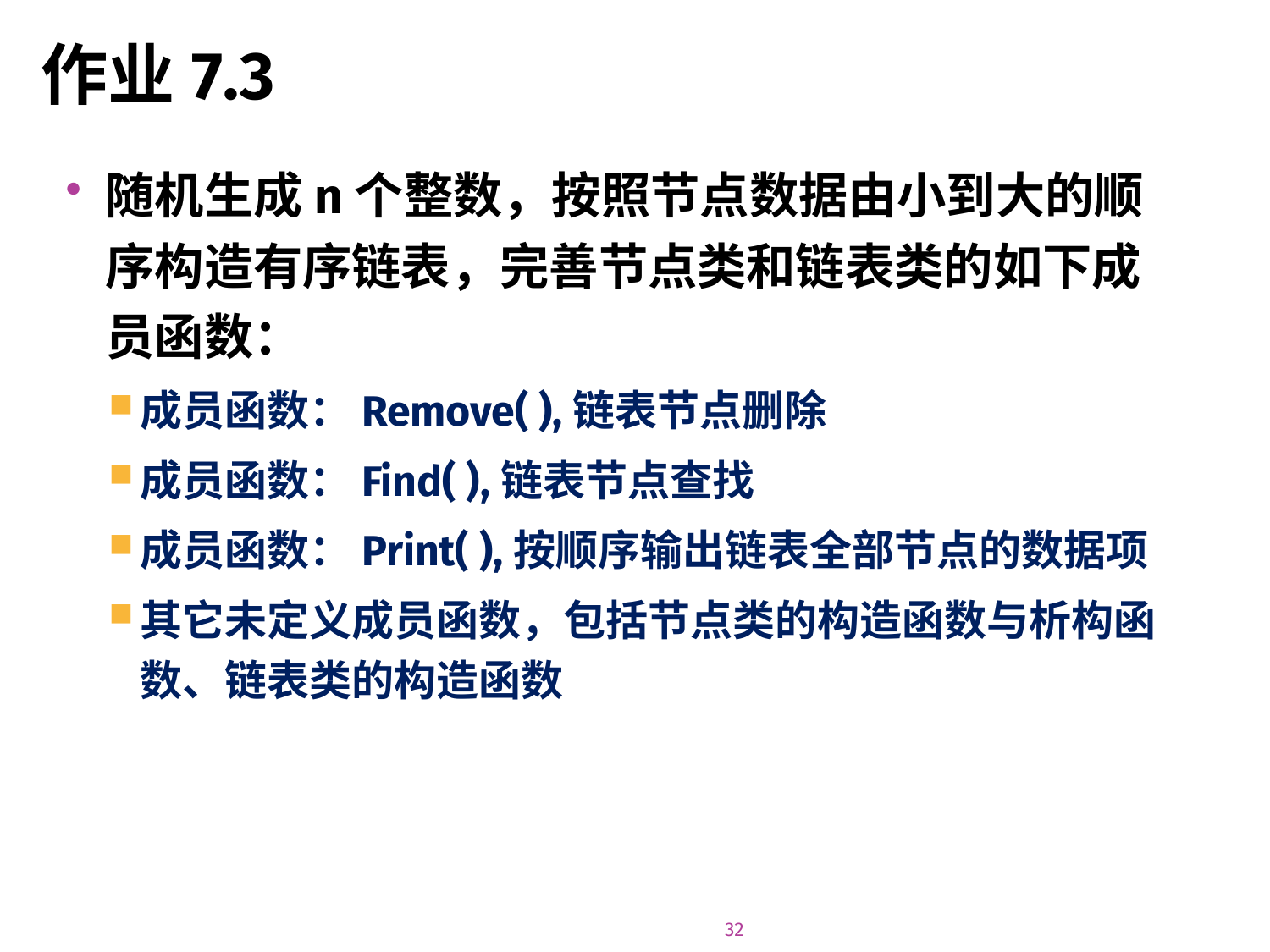

# 作业7.3
随机生成n个整数，按照节点数据由小到大的顺序构造有序链表，完善节点类和链表类的如下成员函数：
成员函数：Remove( ),链表节点删除
成员函数：Find( ),链表节点查找
成员函数：Print( ),按顺序输出链表全部节点的数据项
其它未定义成员函数，包括节点类的构造函数与析构函数、链表类的构造函数
32